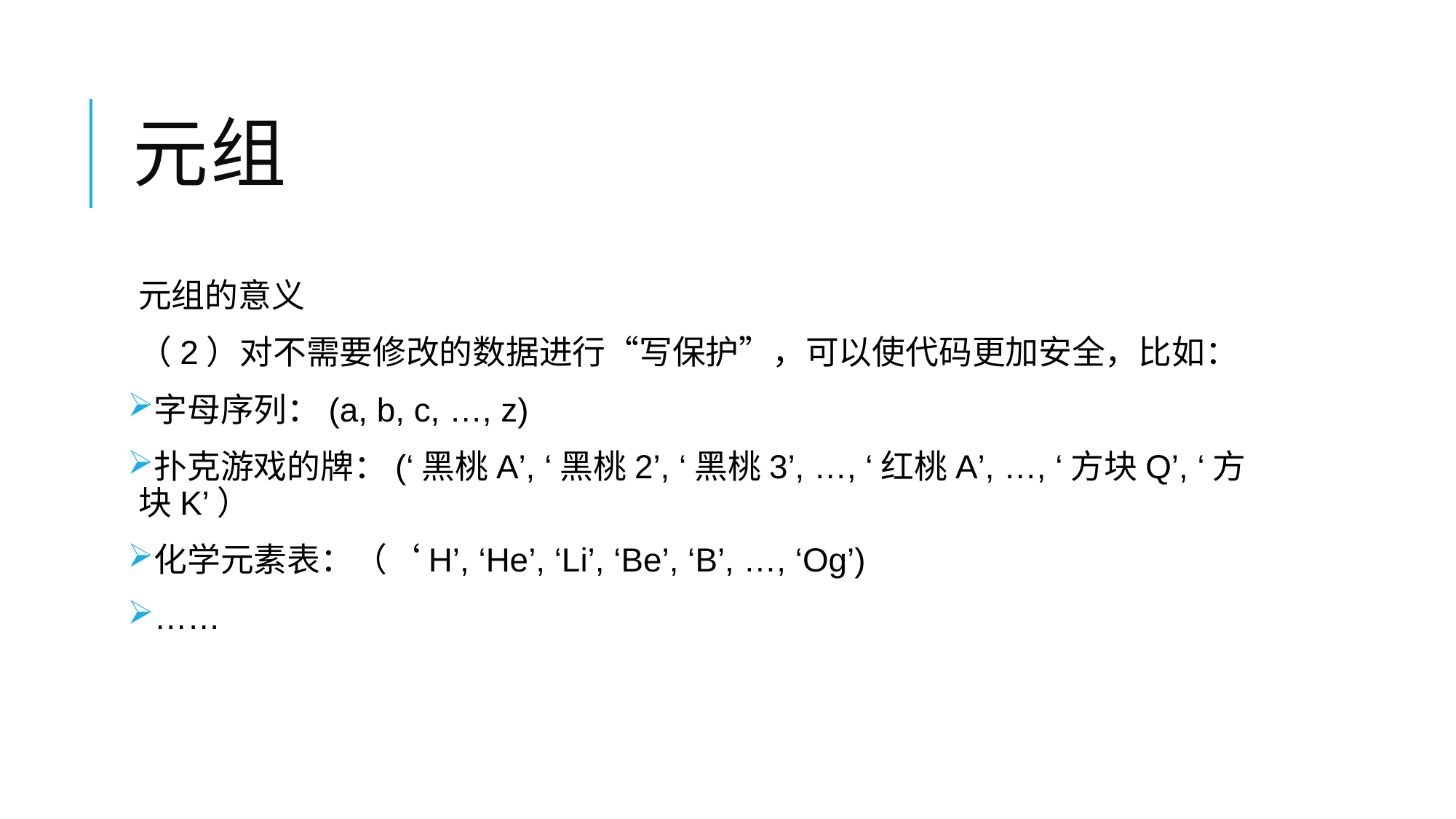

# 元组
元组的意义
（2）对不需要修改的数据进行“写保护”，可以使代码更加安全，比如：
字母序列：(a, b, c, …, z)
扑克游戏的牌：(‘黑桃A’, ‘黑桃2’, ‘黑桃3’, …, ‘红桃A’, …, ‘方块Q’, ‘方块K’）
化学元素表：（‘H’, ‘He’, ‘Li’, ‘Be’, ‘B’, …, ‘Og’)
……